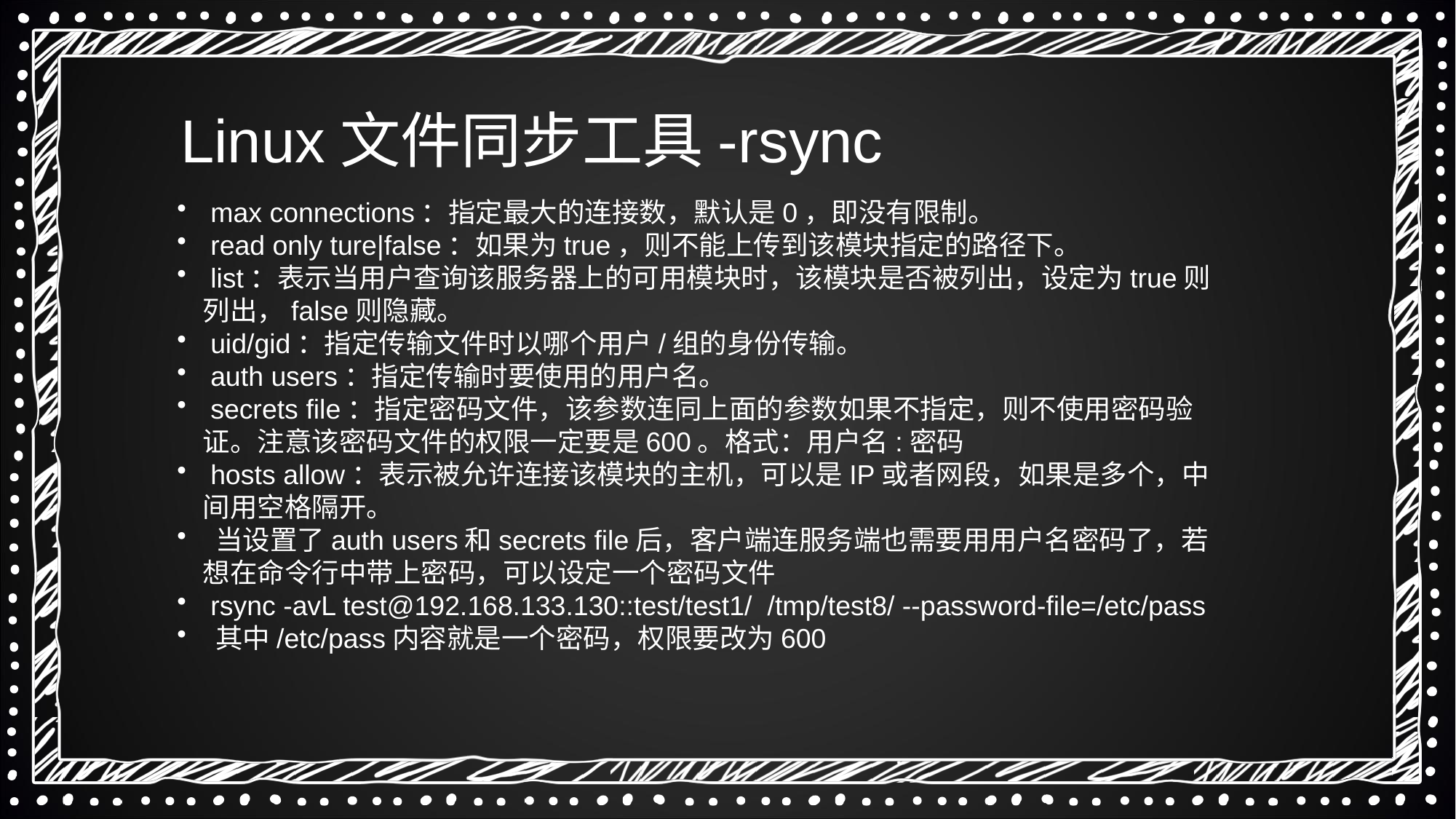

Linux文件同步工具-rsync
 max connections：指定最大的连接数，默认是0，即没有限制。
 read only ture|false：如果为true，则不能上传到该模块指定的路径下。
 list：表示当用户查询该服务器上的可用模块时，该模块是否被列出，设定为true则列出，false则隐藏。
 uid/gid：指定传输文件时以哪个用户/组的身份传输。
 auth users：指定传输时要使用的用户名。
 secrets file：指定密码文件，该参数连同上面的参数如果不指定，则不使用密码验证。注意该密码文件的权限一定要是600。格式：用户名:密码
 hosts allow：表示被允许连接该模块的主机，可以是IP或者网段，如果是多个，中间用空格隔开。
 当设置了auth users和secrets file后，客户端连服务端也需要用用户名密码了，若想在命令行中带上密码，可以设定一个密码文件
 rsync -avL test@192.168.133.130::test/test1/  /tmp/test8/ --password-file=/etc/pass
 其中/etc/pass内容就是一个密码，权限要改为600